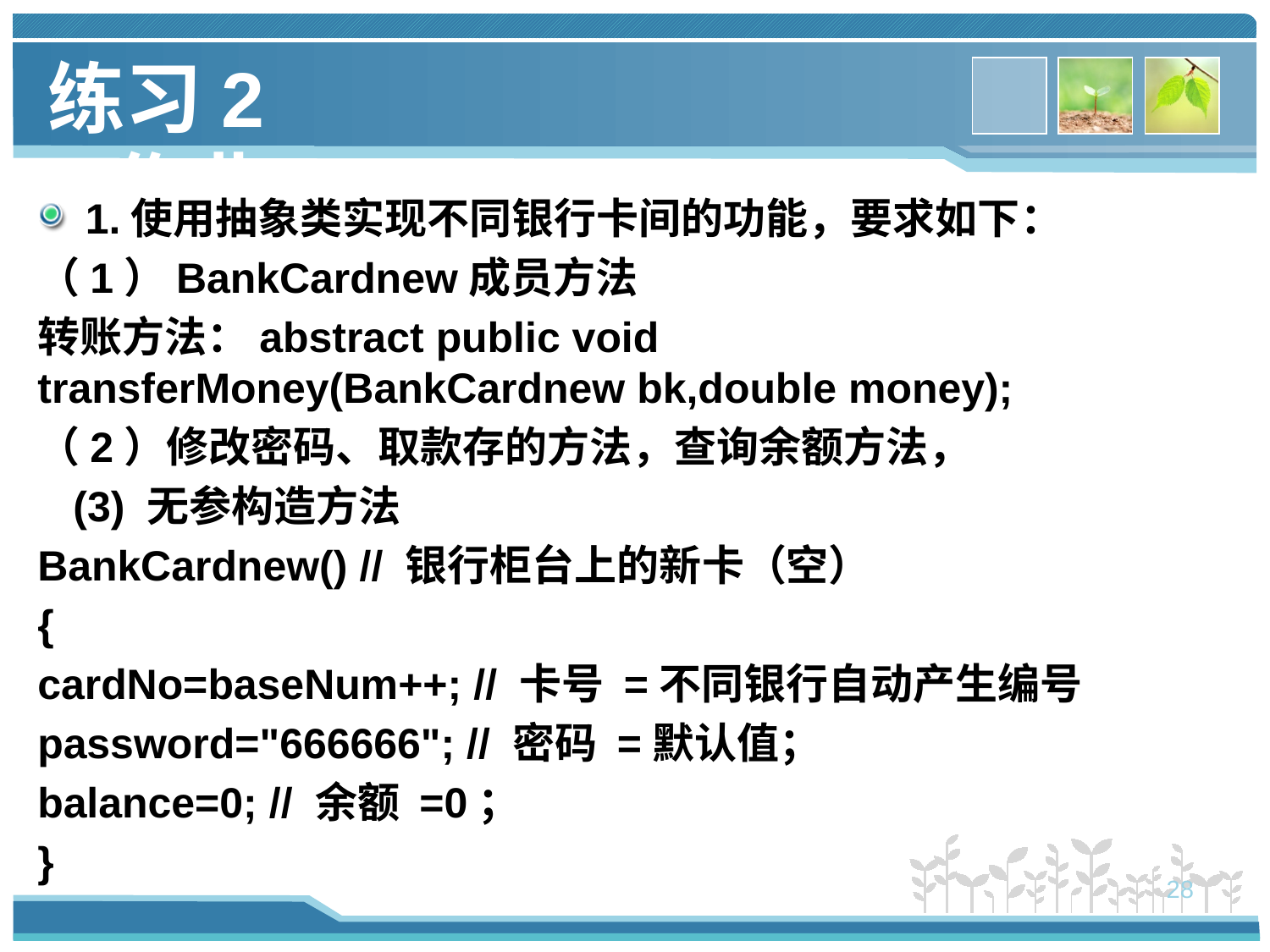

作业
练习2

1.使用抽象类实现不同银行卡间的功能，要求如下：
（1）BankCardnew成员方法
转账方法：abstract public void transferMoney(BankCardnew bk,double money);
（2）修改密码、取款存的方法，查询余额方法，
   (3) 无参构造方法
BankCardnew() // 银行柜台上的新卡（空）
{
cardNo=baseNum++; // 卡号 =不同银行自动产生编号
password="666666"; // 密码 =默认值；
balance=0; // 余额 =0；
}

28